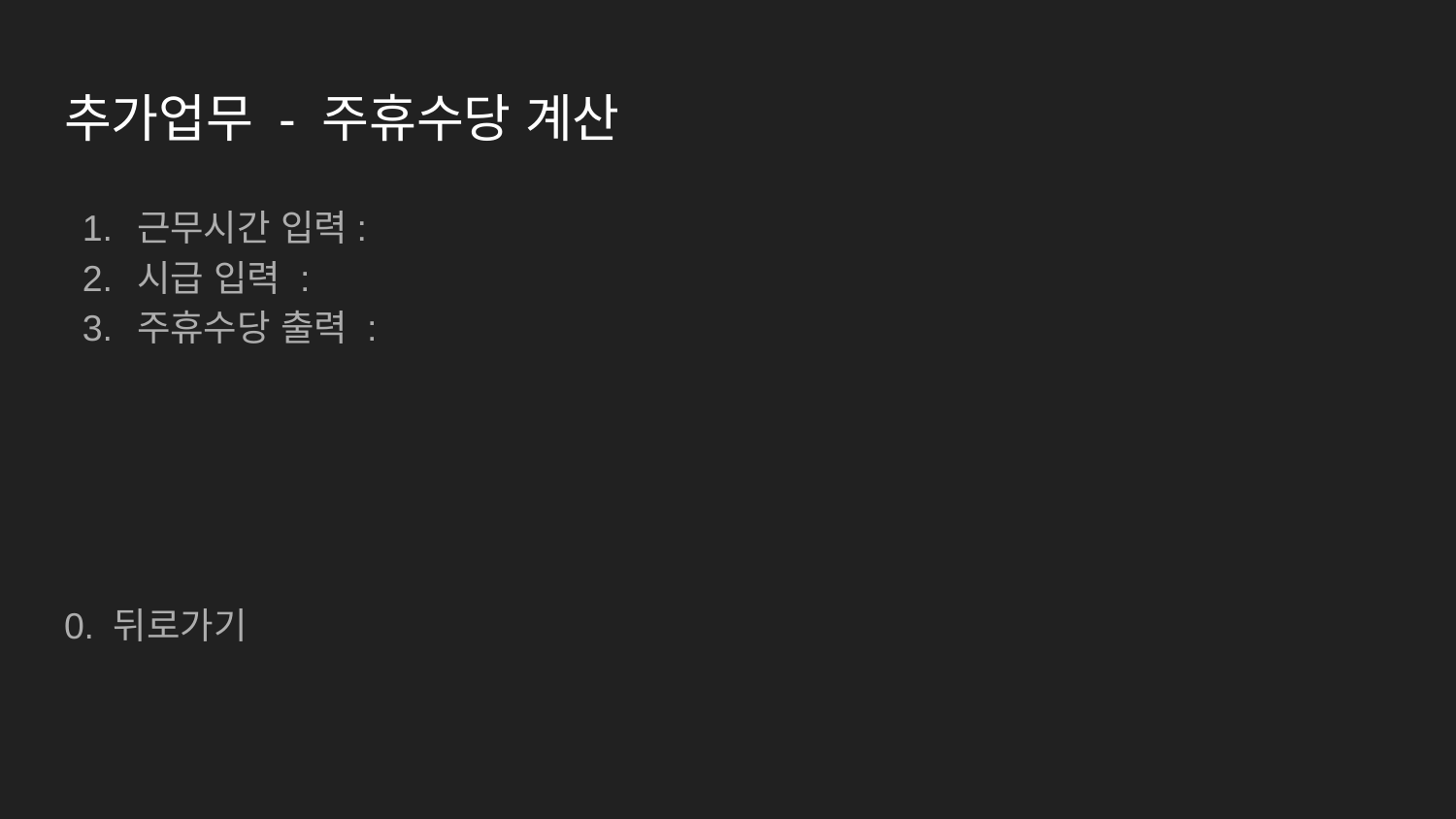

# 추가업무 - 주휴수당 계산
근무시간 입력:
시급 입력 :
주휴수당 출력 :

0. 뒤로가기